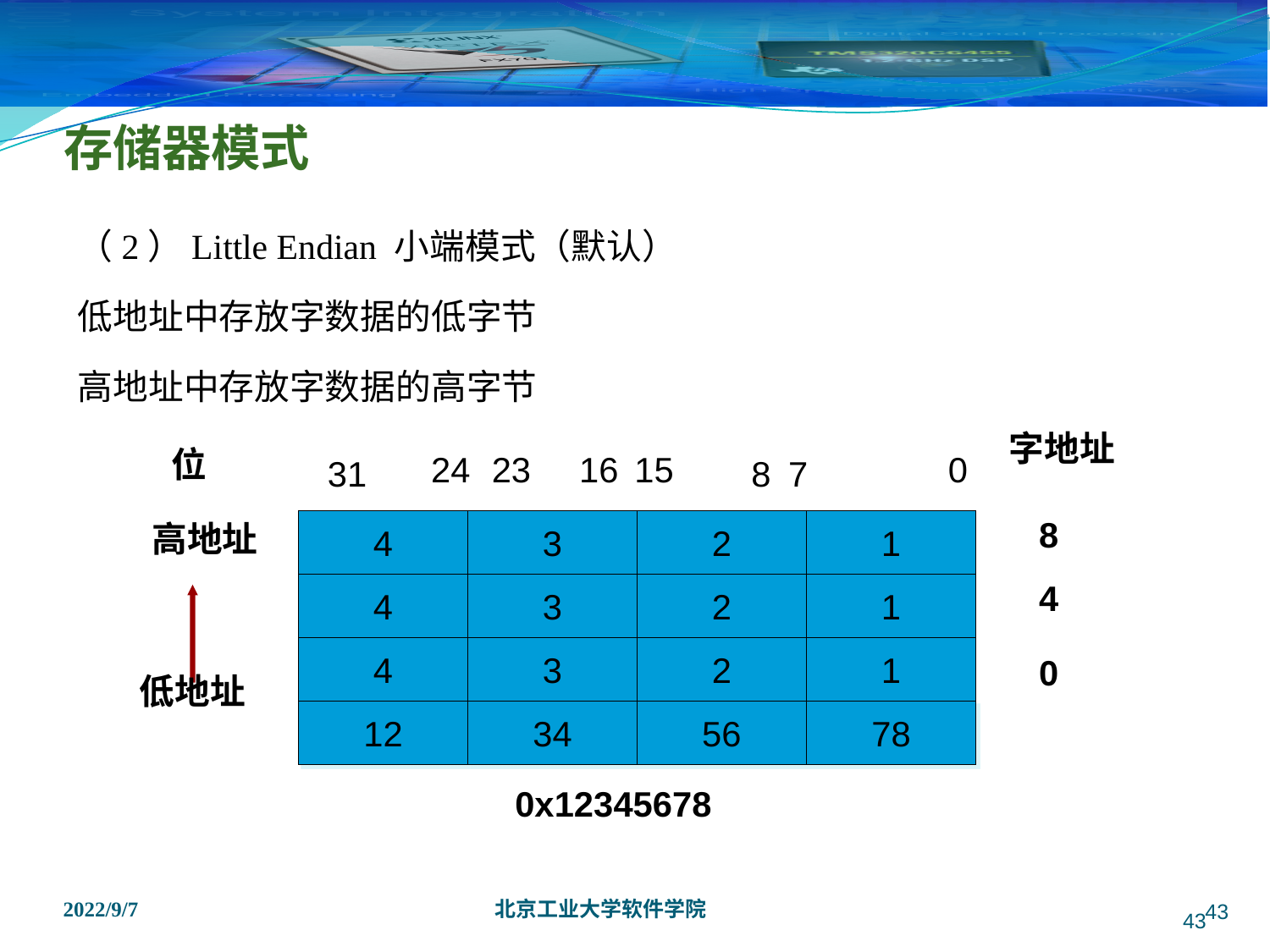

# 存储器模式
（2）Little Endian 小端模式（默认）
低地址中存放字数据的低字节
高地址中存放字数据的高字节

字地址
  位
24
23
16
15
0
31
8
7

  高地址
4
3
2
1
8
4
3
2
1
4

4
3
2
1
0
低地址
12
34
56
78
0x12345678
43